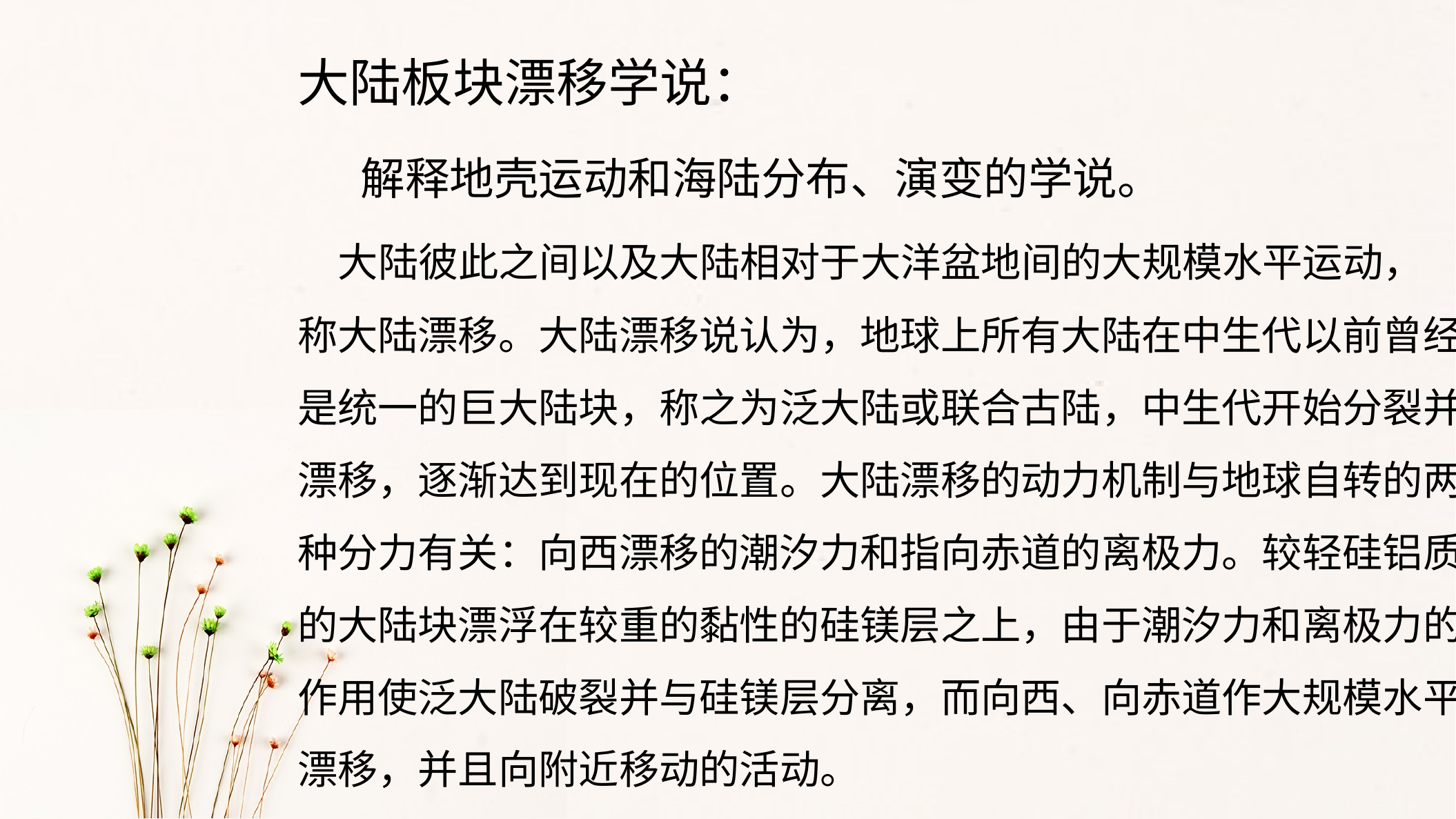

大陆板块漂移学说：
　 解释地壳运动和海陆分布、演变的学说。
   大陆彼此之间以及大陆相对于大洋盆地间的大规模水平运动，称大陆漂移。大陆漂移说认为，地球上所有大陆在中生代以前曾经是统一的巨大陆块，称之为泛大陆或联合古陆，中生代开始分裂并漂移，逐渐达到现在的位置。大陆漂移的动力机制与地球自转的两种分力有关：向西漂移的潮汐力和指向赤道的离极力。较轻硅铝质的大陆块漂浮在较重的黏性的硅镁层之上，由于潮汐力和离极力的作用使泛大陆破裂并与硅镁层分离，而向西、向赤道作大规模水平漂移，并且向附近移动的活动。